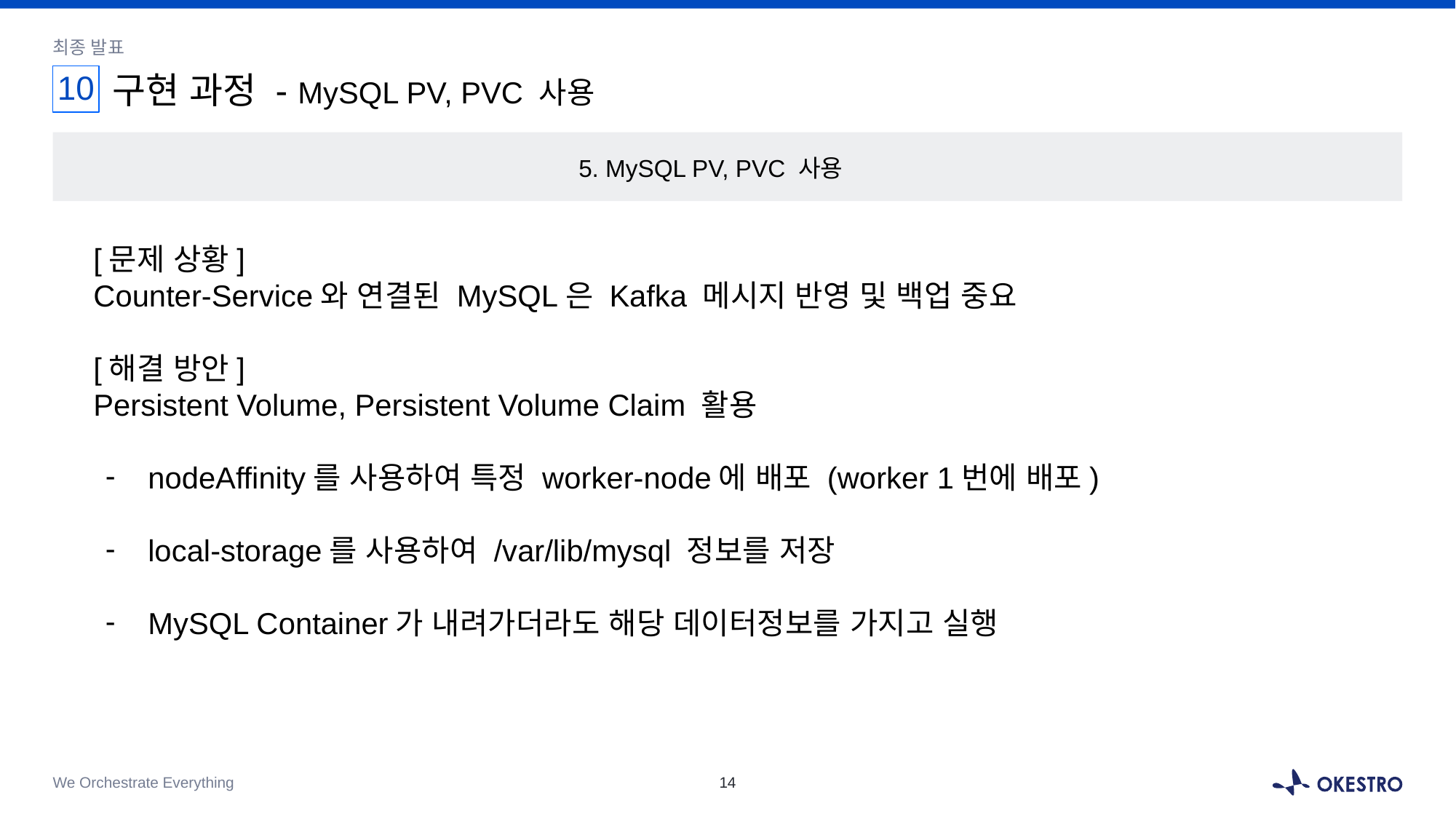

최종 발표
10
# 구현 과정 - MySQL PV, PVC 사용
5. MySQL PV, PVC 사용
[문제 상황]
Counter-Service와 연결된 MySQL은 Kafka 메시지 반영 및 백업 중요

[해결 방안]
Persistent Volume, Persistent Volume Claim 활용
nodeAffinity를 사용하여 특정 worker-node에 배포 (worker 1번에 배포)
local-storage를 사용하여 /var/lib/mysql 정보를 저장

MySQL Container가 내려가더라도 해당 데이터정보를 가지고 실행